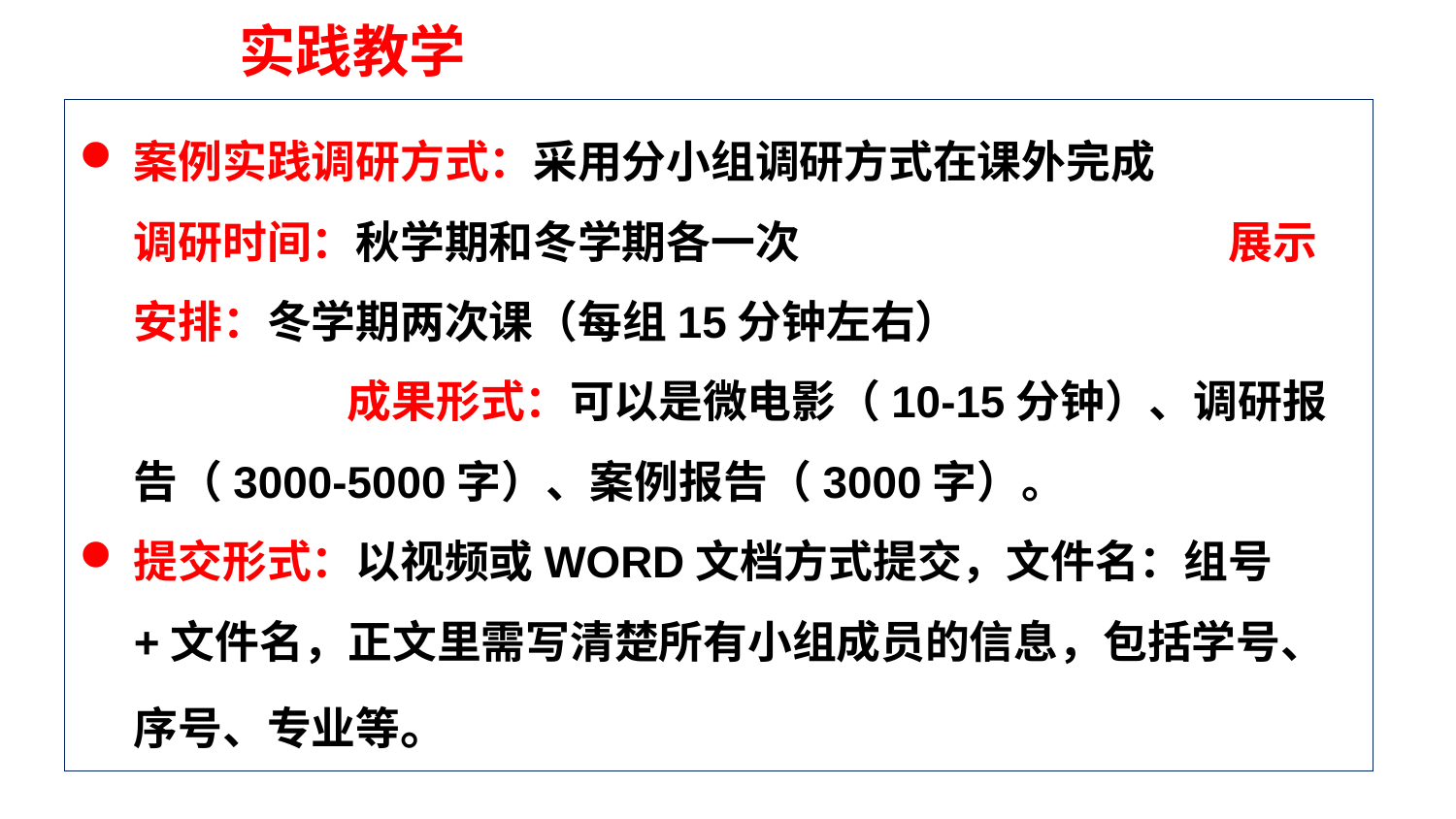

实践教学
案例实践调研方式：采用分小组调研方式在课外完成                 调研时间：秋学期和冬学期各一次                                          展示安排：冬学期两次课（每组15分钟左右）                                                             成果形式：可以是微电影（10-15分钟）、调研报告（3000-5000字）、案例报告（3000字）。
提交形式：以视频或WORD文档方式提交，文件名：组号+文件名，正文里需写清楚所有小组成员的信息，包括学号、序号、专业等。